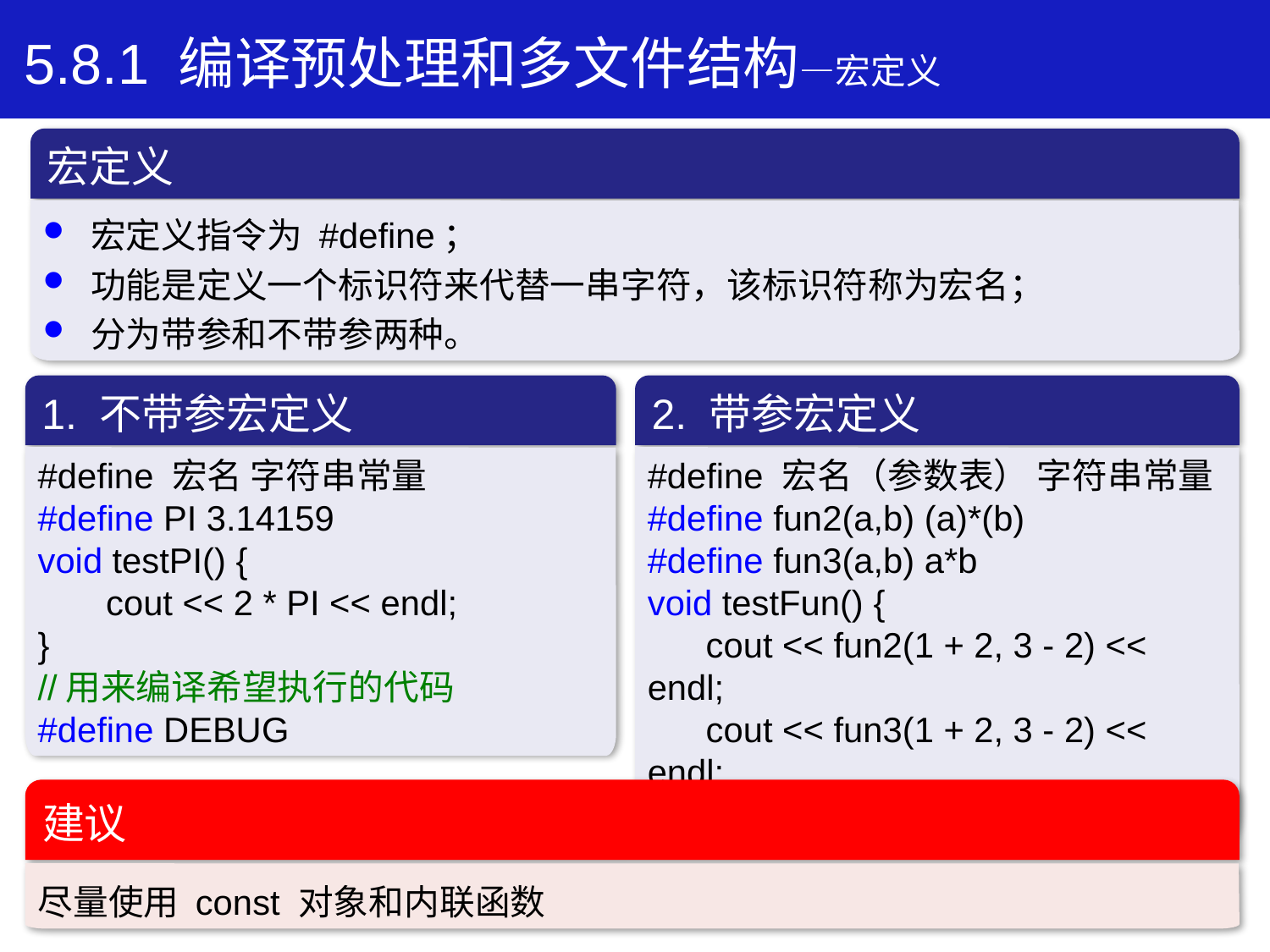

5.8.1 编译预处理和多文件结构—宏定义
宏定义
宏定义指令为 #define；
功能是定义一个标识符来代替一串字符，该标识符称为宏名；
分为带参和不带参两种。
1. 不带参宏定义
#define 宏名 字符串常量
#define PI 3.14159
void testPI() {
       cout << 2 * PI << endl;
}
//用来编译希望执行的代码
#define DEBUG
2. 带参宏定义
#define 宏名（参数表） 字符串常量
#define fun2(a,b) (a)*(b)
#define fun3(a,b) a*b
void testFun() {
      cout << fun2(1 + 2, 3 - 2) << endl;
      cout << fun3(1 + 2, 3 - 2) << endl;
}  //参数必须用小括号括起来
建议
尽量使用 const 对象和内联函数
71